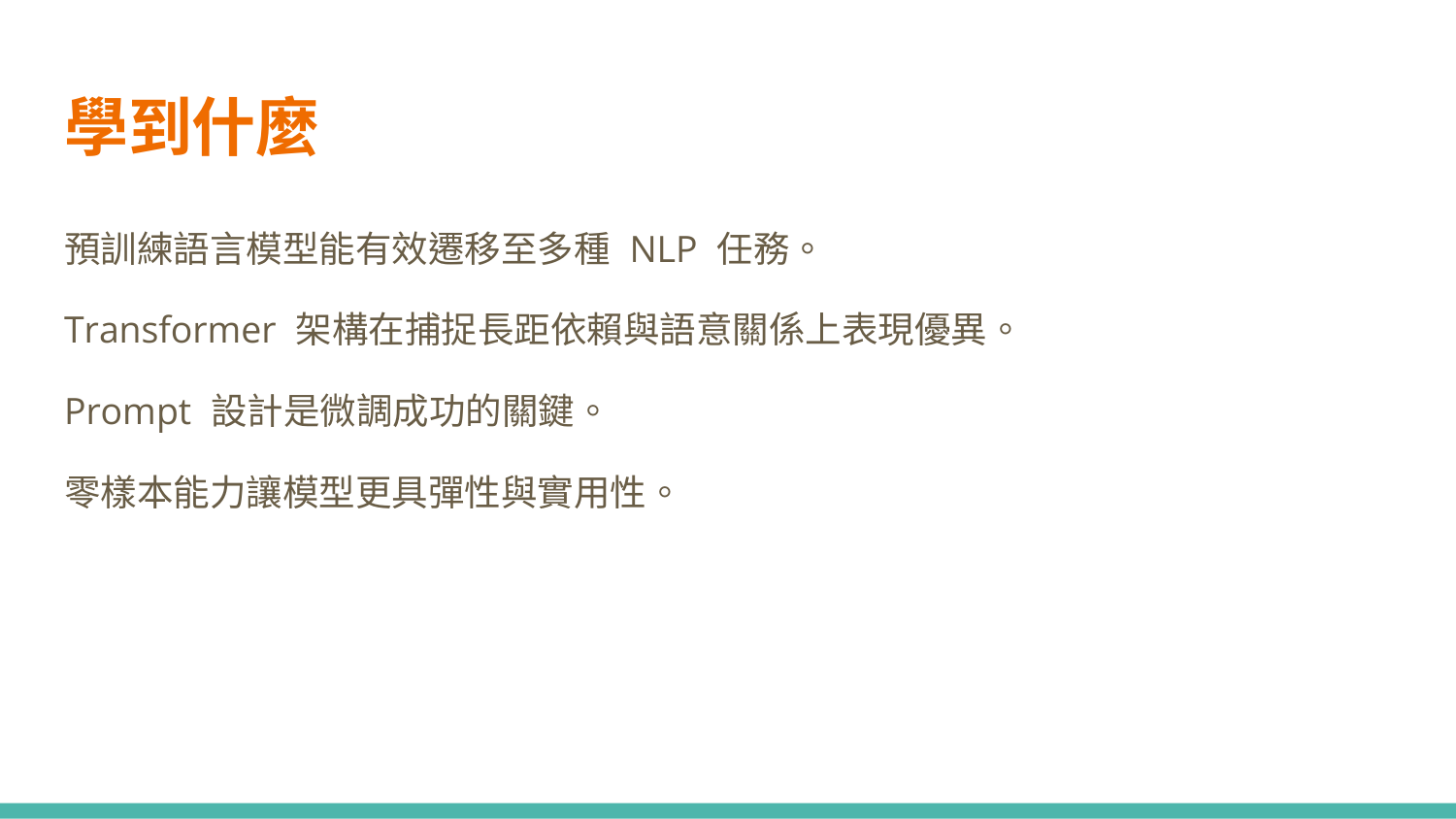

# 學到什麼
預訓練語言模型能有效遷移至多種 NLP 任務。
Transformer 架構在捕捉長距依賴與語意關係上表現優異。
Prompt 設計是微調成功的關鍵。
零樣本能力讓模型更具彈性與實用性。